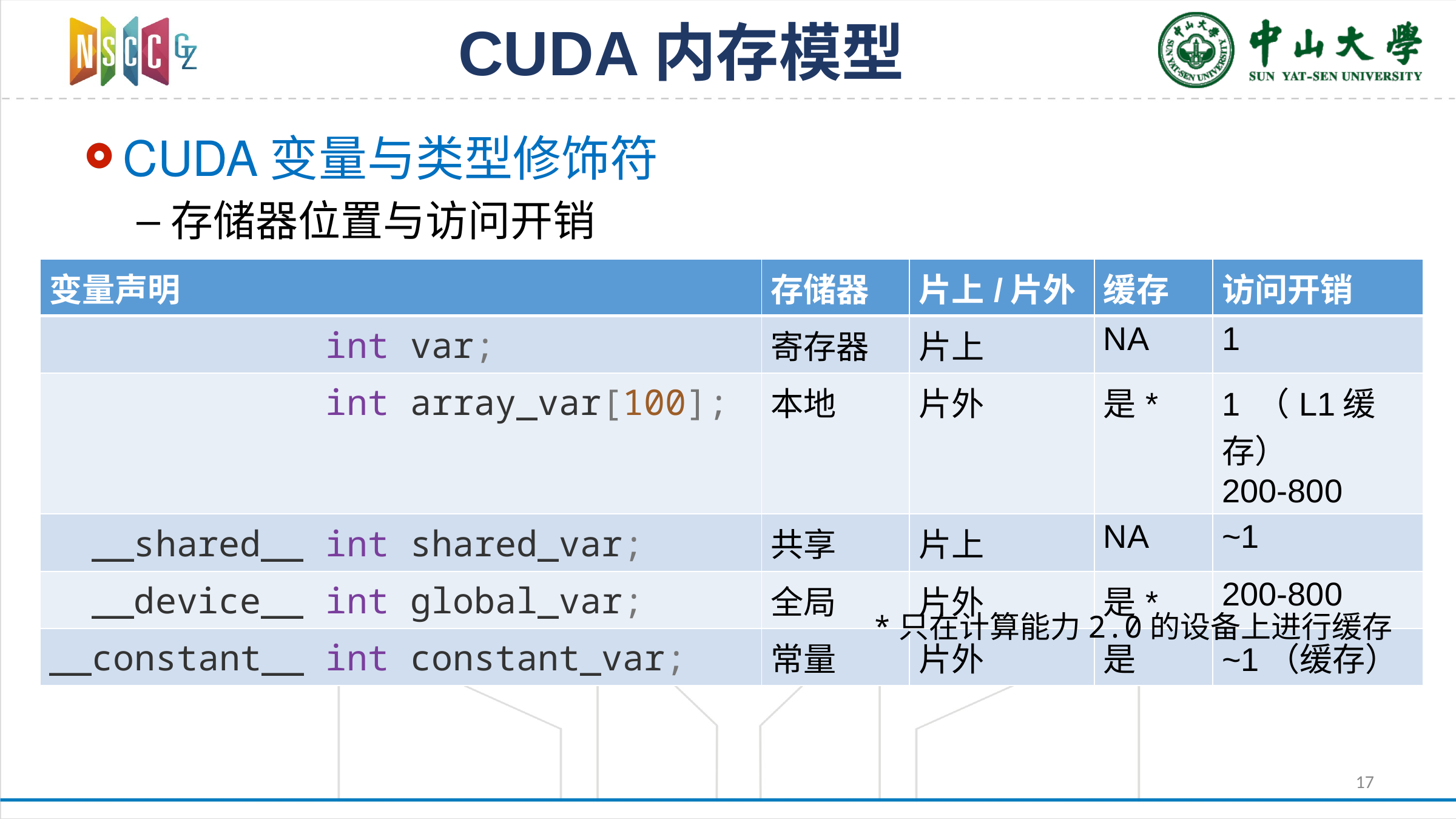

# CUDA内存模型
CUDA变量与类型修饰符
存储器位置与访问开销
| 变量声明 | 存储器 | 片上/片外 | 缓存 | 访问开销 |
| --- | --- | --- | --- | --- |
| int var; | 寄存器 | 片上 | NA | 1 |
| int array\_var[100]; | 本地 | 片外 | 是\* | 1 （L1缓存） 200-800 |
| \_\_shared\_\_ int shared\_var; | 共享 | 片上 | NA | ~1 |
| \_\_device\_\_ int global\_var; | 全局 | 片外 | 是\* | 200-800 |
| \_\_constant\_\_ int constant\_var; | 常量 | 片外 | 是 | ~1（缓存） |
*只在计算能力2.0的设备上进行缓存
17